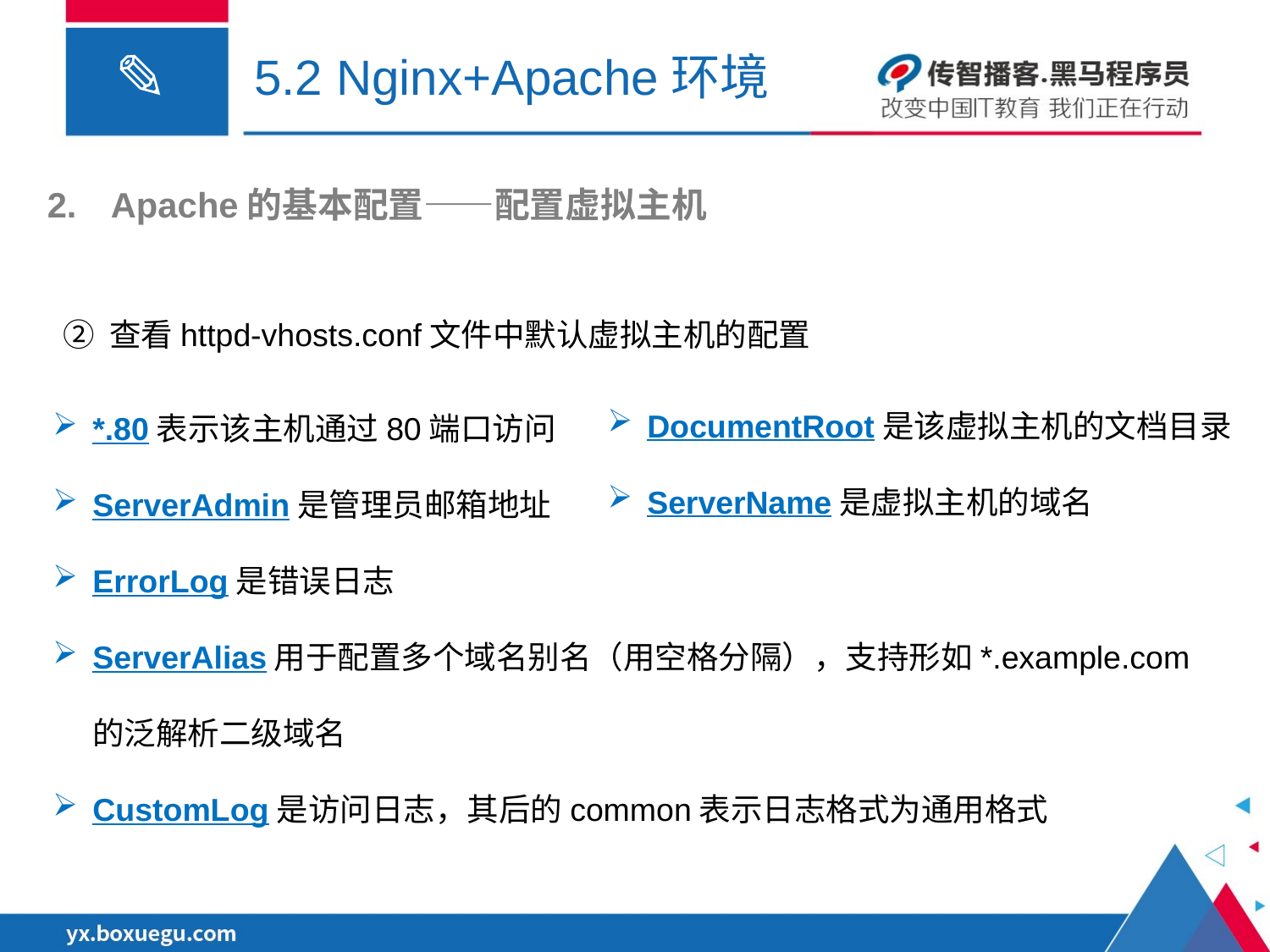

# 5.2 Nginx+Apache环境
Apache的基本配置——配置虚拟主机
② 查看httpd-vhosts.conf文件中默认虚拟主机的配置
DocumentRoot是该虚拟主机的文档目录
ServerName是虚拟主机的域名
*.80表示该主机通过80端口访问
ServerAdmin是管理员邮箱地址
ErrorLog是错误日志
ServerAlias用于配置多个域名别名（用空格分隔），支持形如*.example.com的泛解析二级域名
CustomLog是访问日志，其后的common表示日志格式为通用格式